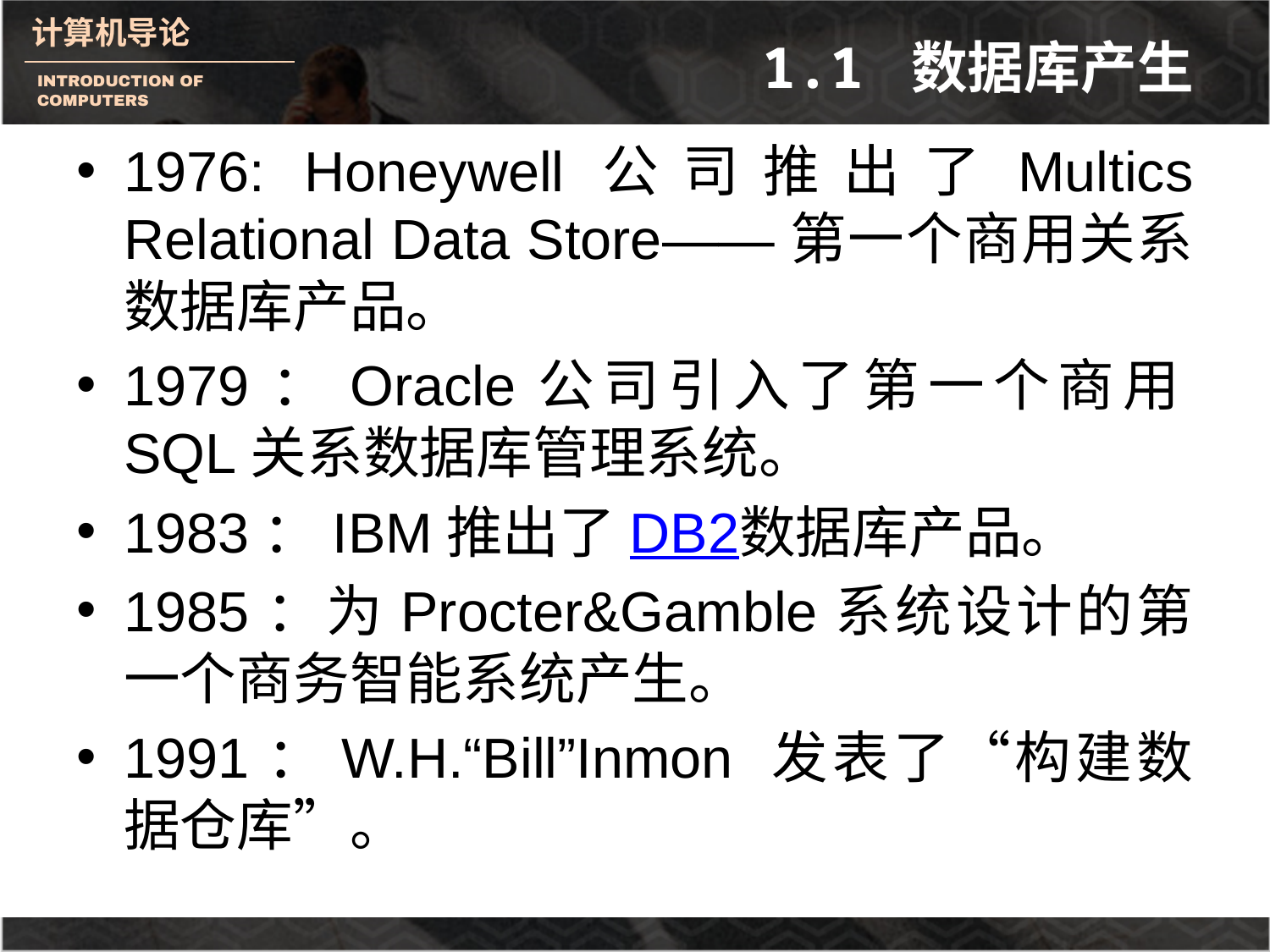

# 1.1 数据库产生
1976: Honeywell公司推出了Multics Relational Data Store——第一个商用关系数据库产品。
1979：Oracle公司引入了第一个商用SQL关系数据库管理系统。
1983：IBM推出了DB2数据库产品。
1985：为Procter&Gamble系统设计的第一个商务智能系统产生。
1991：W.H.“Bill”Inmon 发表了“构建数据仓库”。